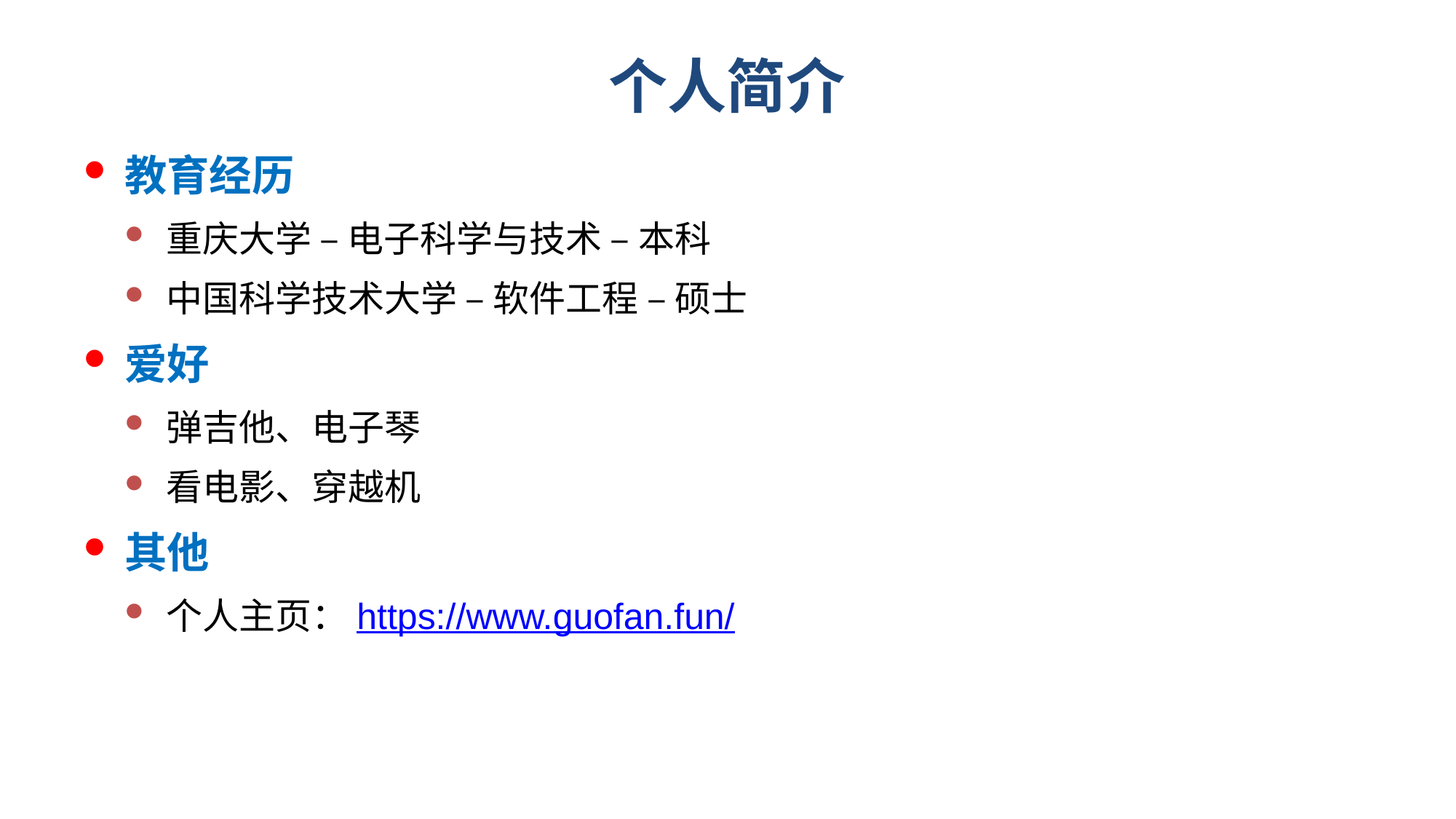

# 个人简介
教育经历
重庆大学 – 电子科学与技术 – 本科
中国科学技术大学 – 软件工程 – 硕士
爱好
弹吉他、电子琴
看电影、穿越机
其他
个人主页：https://www.guofan.fun/